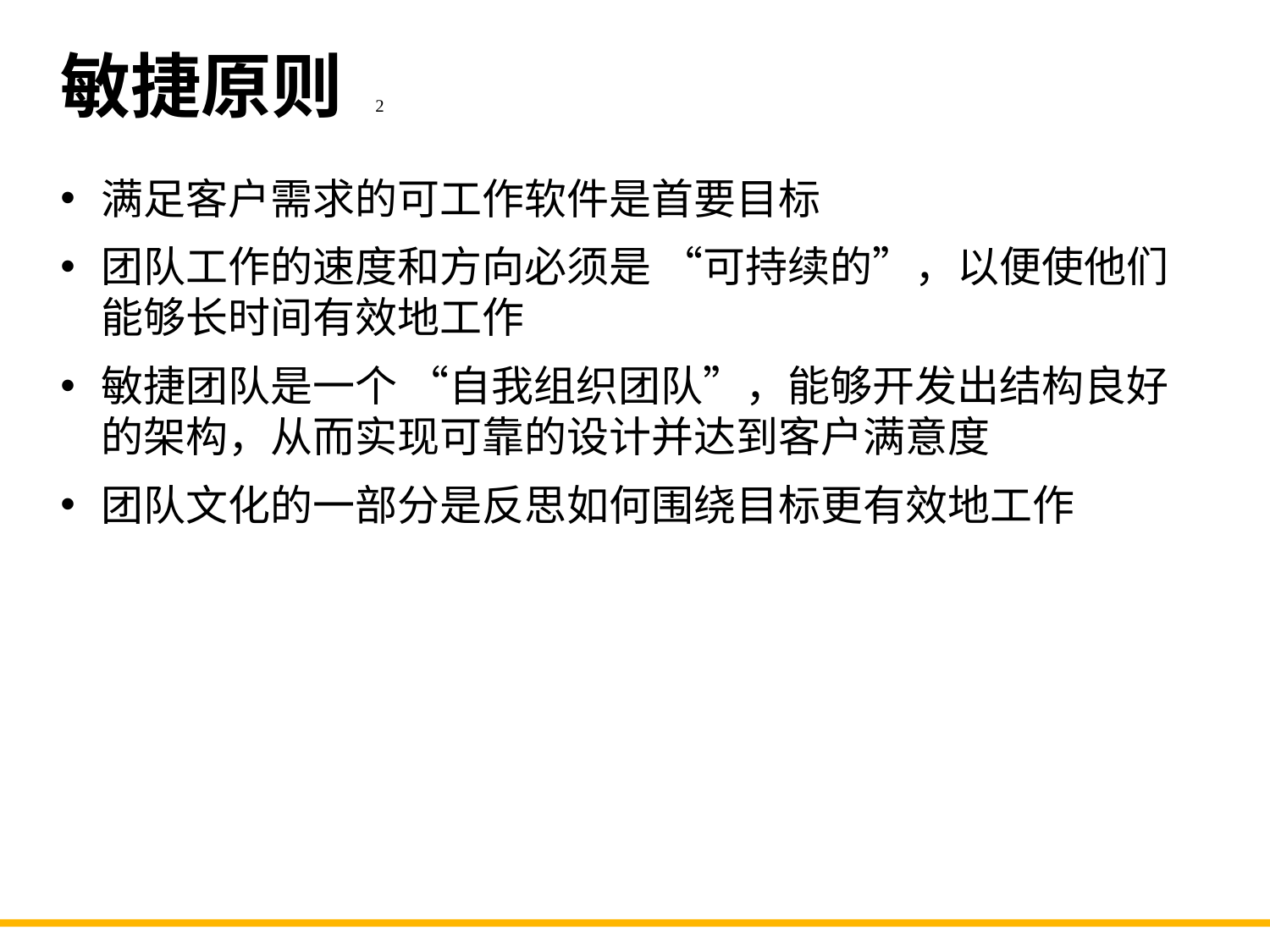

# 敏捷原则 2
满足客户需求的可工作软件是首要目标
团队工作的速度和方向必须是 “可持续的”，以便使他们能够长时间有效地工作
敏捷团队是一个 “自我组织团队”，能够开发出结构良好的架构，从而实现可靠的设计并达到客户满意度
团队文化的一部分是反思如何围绕目标更有效地工作

6